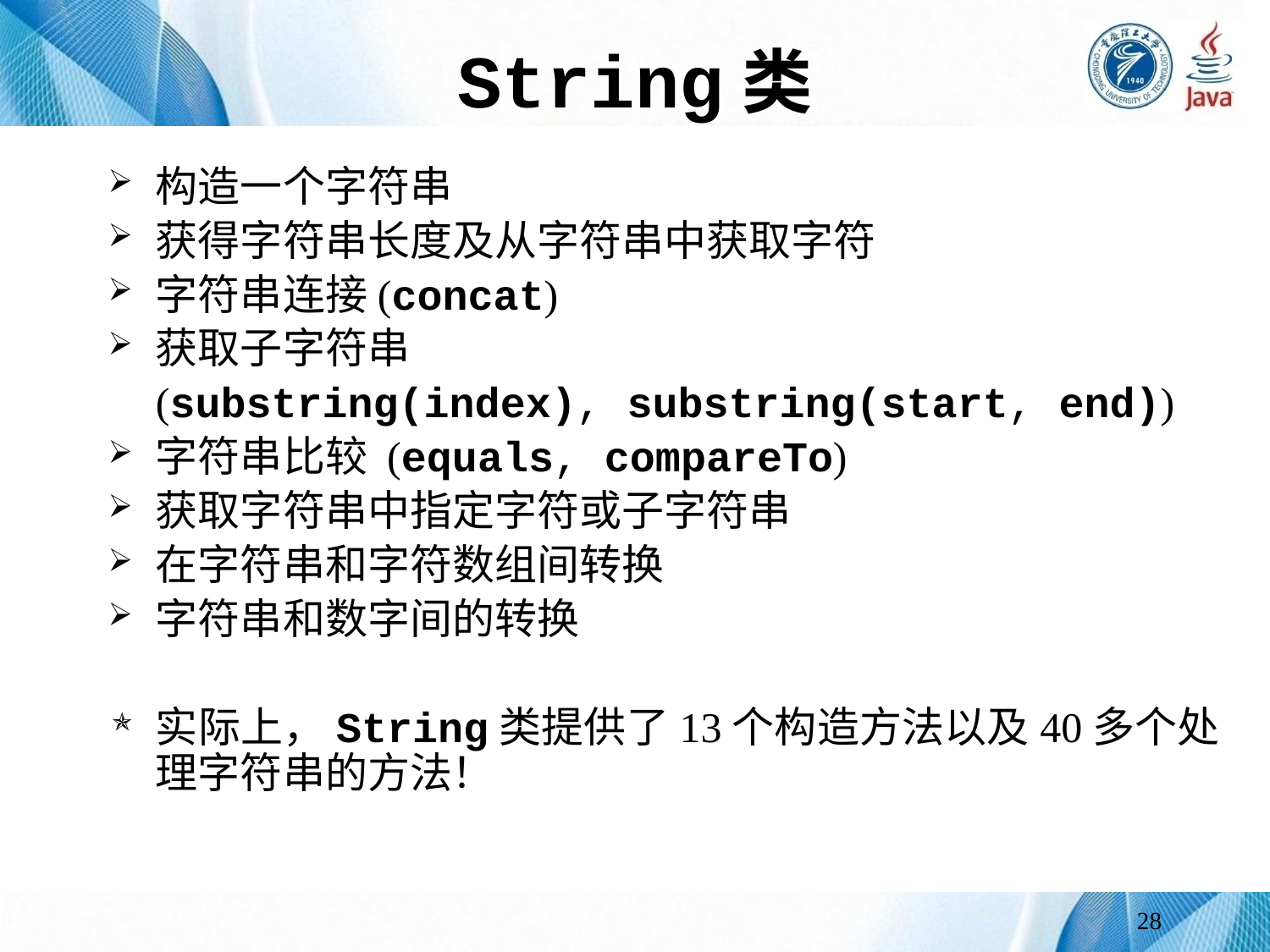

# String类
构造一个字符串
获得字符串长度及从字符串中获取字符
字符串连接(concat)
获取子字符串
	(substring(index), substring(start, end))
字符串比较 (equals, compareTo)
获取字符串中指定字符或子字符串
在字符串和字符数组间转换
字符串和数字间的转换

实际上，String类提供了13个构造方法以及40多个处理字符串的方法！
28